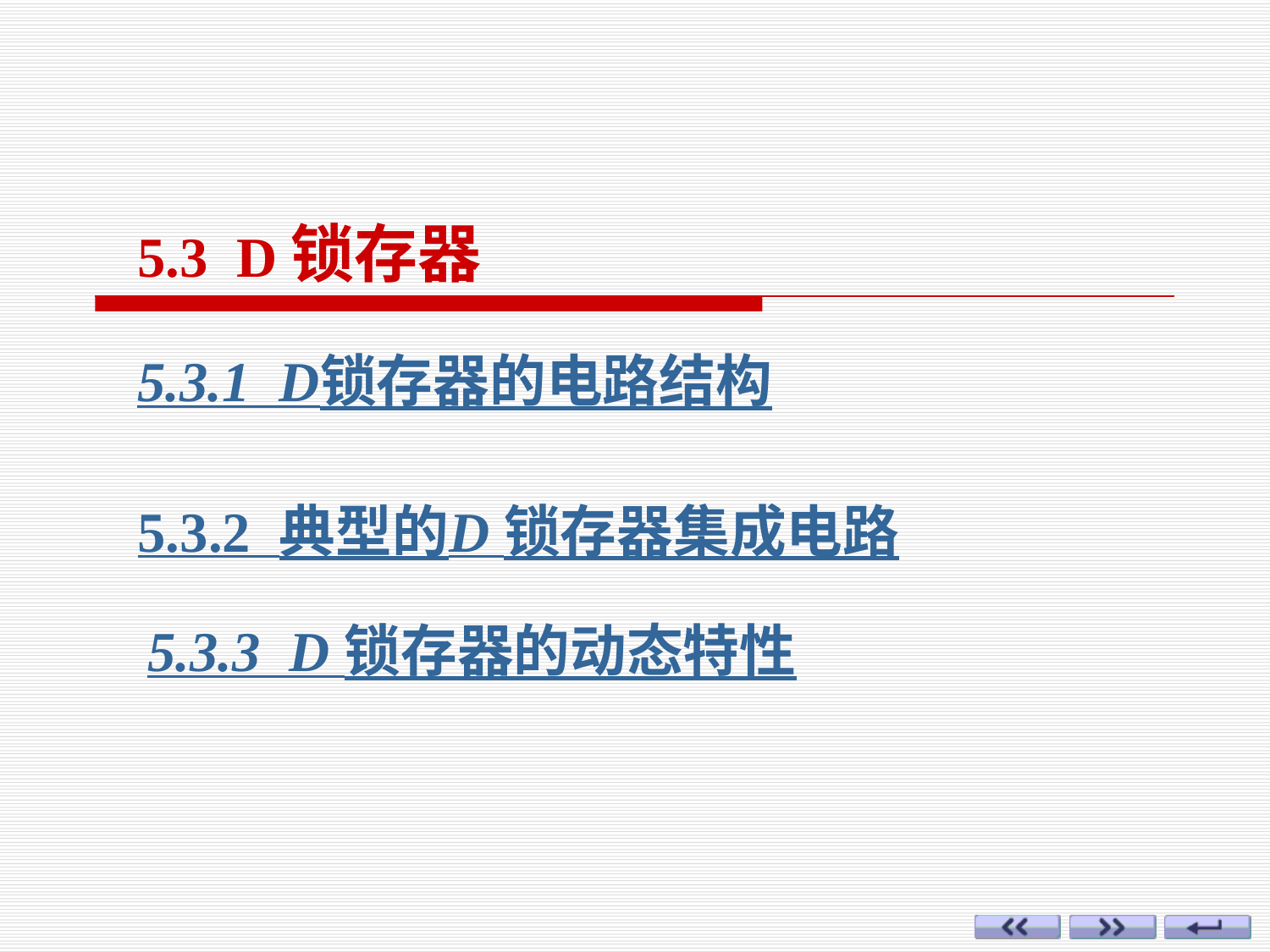

5.3  D锁存器
5.3.1  D锁存器的电路结构
5.3.2  典型的D 锁存器集成电路
5.3.3  D 锁存器的动态特性